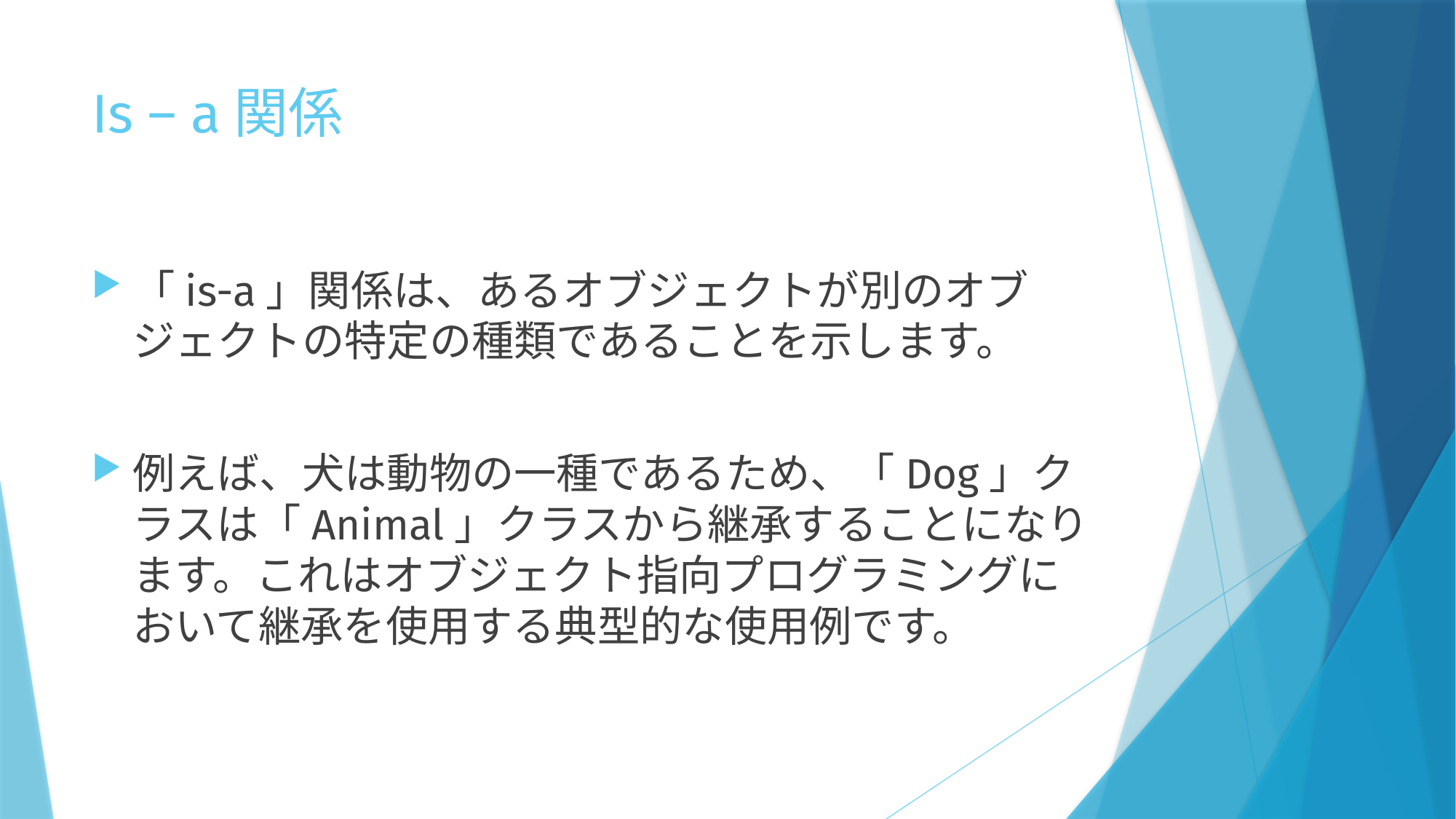

# Is – a関係
「is-a」関係は、あるオブジェクトが別のオブジェクトの特定の種類であることを示します。

例えば、犬は動物の一種であるため、「Dog」クラスは「Animal」クラスから継承することになります。これはオブジェクト指向プログラミングにおいて継承を使用する典型的な使用例です。